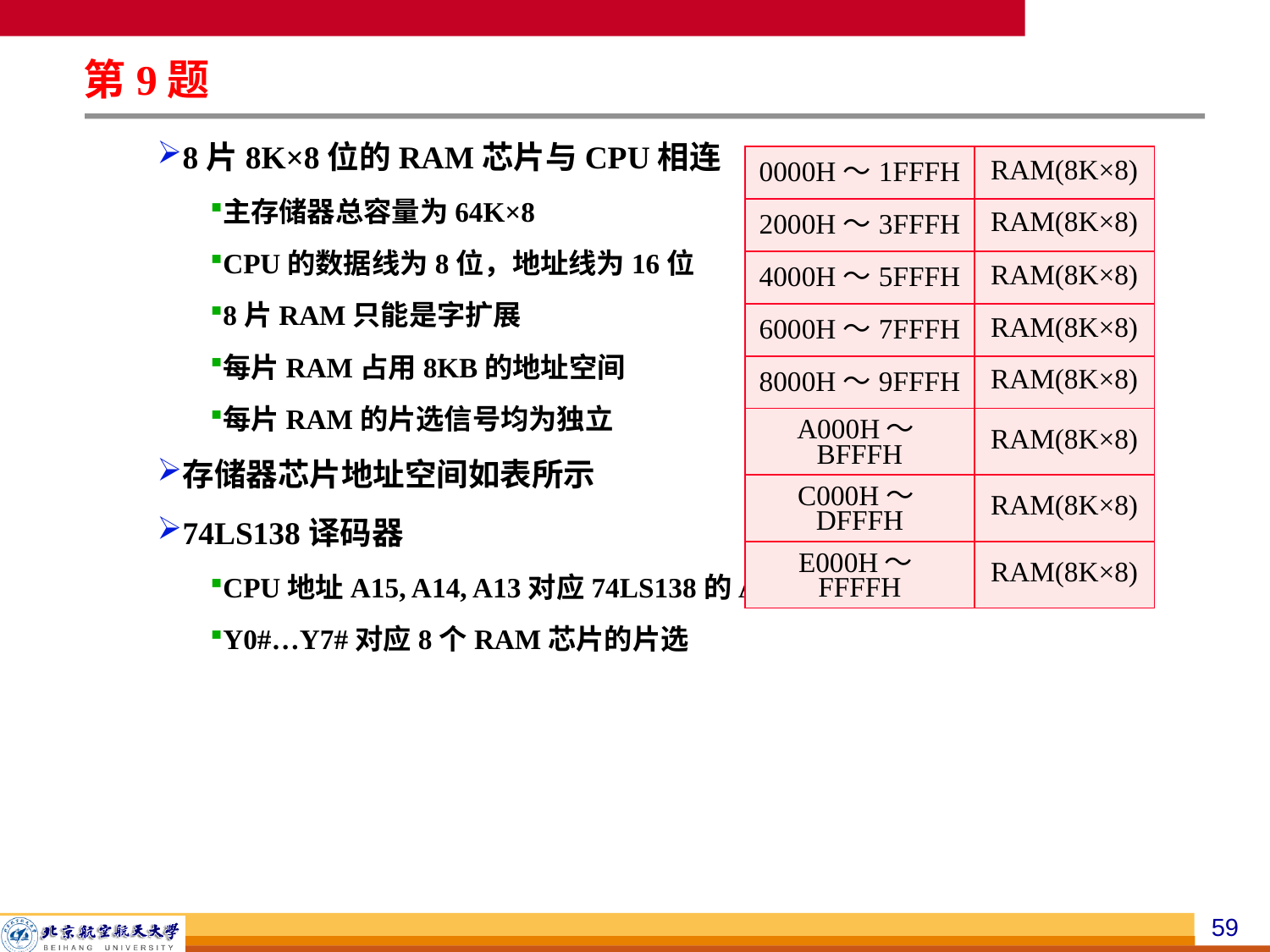

第9题
8片8K×8位的RAM芯片与CPU相连
主存储器总容量为64K×8
CPU的数据线为8位，地址线为16位
8片RAM只能是字扩展
每片RAM占用8KB的地址空间
每片RAM的片选信号均为独立
存储器芯片地址空间如表所示
74LS138译码器
CPU地址A15, A14, A13对应74LS138的A2, A1, A0
Y0#…Y7#对应8个RAM芯片的片选
| 0000H～1FFFH | RAM(8K×8) |
| --- | --- |
| 2000H～3FFFH | RAM(8K×8) |
| 4000H～5FFFH | RAM(8K×8) |
| 6000H～7FFFH | RAM(8K×8) |
| 8000H～9FFFH | RAM(8K×8) |
| A000H～BFFFH | RAM(8K×8) |
| C000H～DFFFH | RAM(8K×8) |
| E000H～FFFFH | RAM(8K×8) |